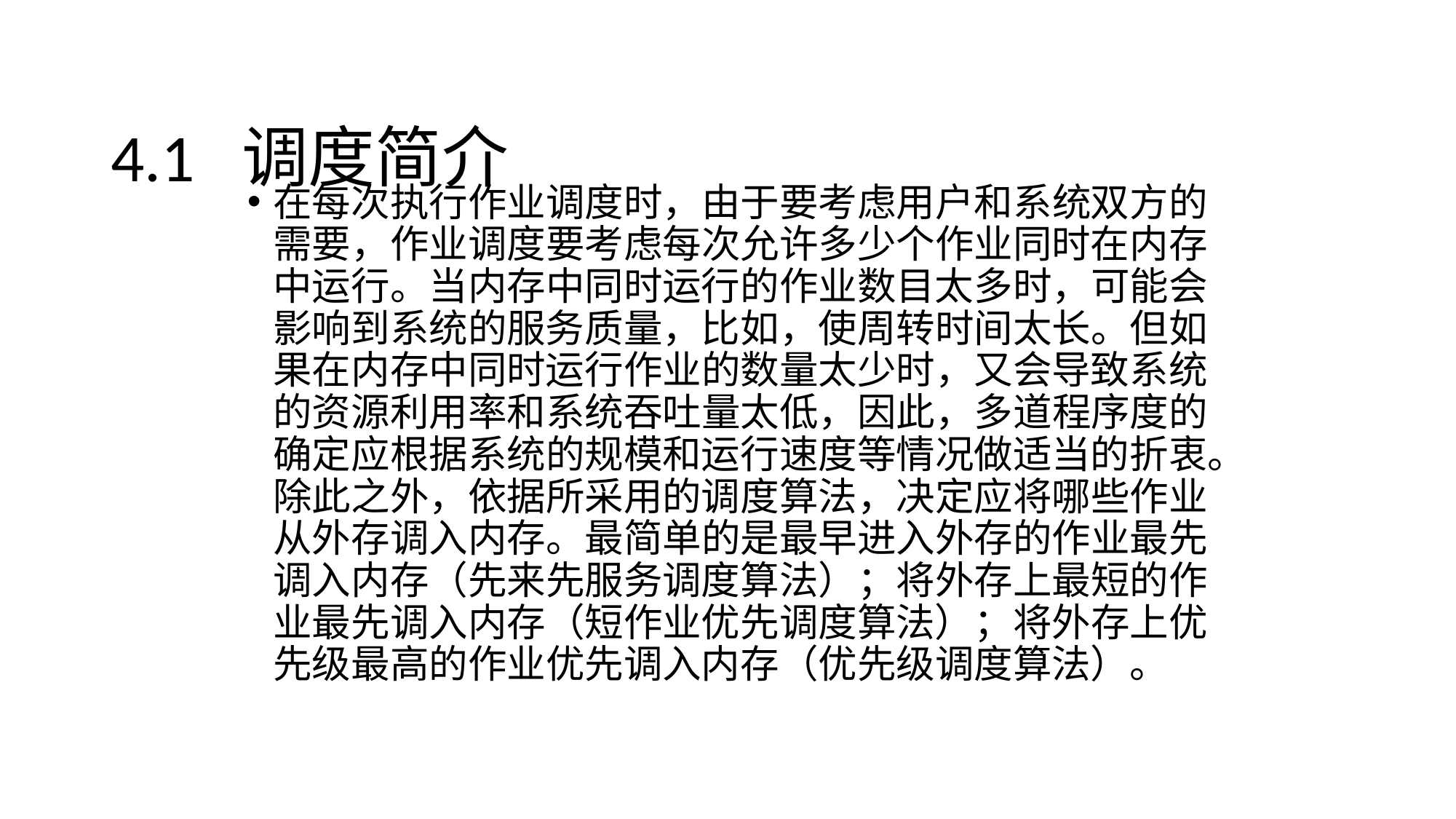

# 4.1  调度简介
在每次执行作业调度时，由于要考虑用户和系统双方的需要，作业调度要考虑每次允许多少个作业同时在内存中运行。当内存中同时运行的作业数目太多时，可能会影响到系统的服务质量，比如，使周转时间太长。但如果在内存中同时运行作业的数量太少时，又会导致系统的资源利用率和系统吞吐量太低，因此，多道程序度的确定应根据系统的规模和运行速度等情况做适当的折衷。除此之外，依据所采用的调度算法，决定应将哪些作业从外存调入内存。最简单的是最早进入外存的作业最先调入内存（先来先服务调度算法）；将外存上最短的作业最先调入内存（短作业优先调度算法）；将外存上优先级最高的作业优先调入内存（优先级调度算法）。
13